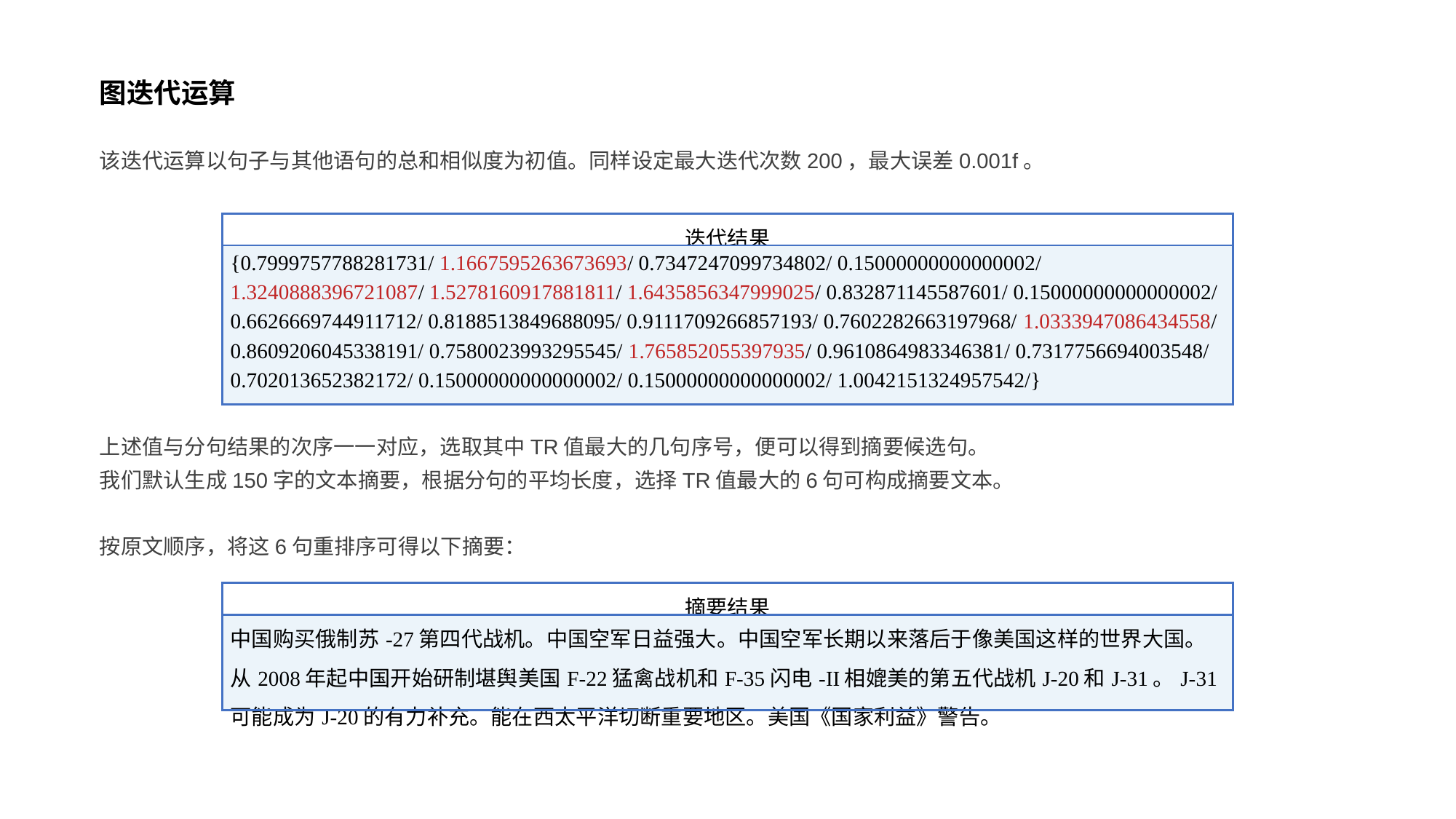

图迭代运算
该迭代运算以句子与其他语句的总和相似度为初值。同样设定最大迭代次数200，最大误差0.001f。
| 迭代结果 |
| --- |
| {0.7999757788281731/ 1.1667595263673693/ 0.7347247099734802/ 0.15000000000000002/ 1.3240888396721087/ 1.5278160917881811/ 1.6435856347999025/ 0.832871145587601/ 0.15000000000000002/ 0.6626669744911712/ 0.8188513849688095/ 0.9111709266857193/ 0.7602282663197968/ 1.0333947086434558/ 0.8609206045338191/ 0.7580023993295545/ 1.765852055397935/ 0.9610864983346381/ 0.7317756694003548/ 0.702013652382172/ 0.15000000000000002/ 0.15000000000000002/ 1.0042151324957542/} |
上述值与分句结果的次序一一对应，选取其中TR值最大的几句序号，便可以得到摘要候选句。
我们默认生成150字的文本摘要，根据分句的平均长度，选择TR值最大的6句可构成摘要文本。

按原文顺序，将这6句重排序可得以下摘要：
| 摘要结果 |
| --- |
| 中国购买俄制苏-27第四代战机。中国空军日益强大。中国空军长期以来落后于像美国这样的世界大国。从2008年起中国开始研制堪舆美国F-22猛禽战机和F-35闪电-II相媲美的第五代战机J-20和J-31。J-31可能成为J-20的有力补充。能在西太平洋切断重要地区。美国《国家利益》警告。 |